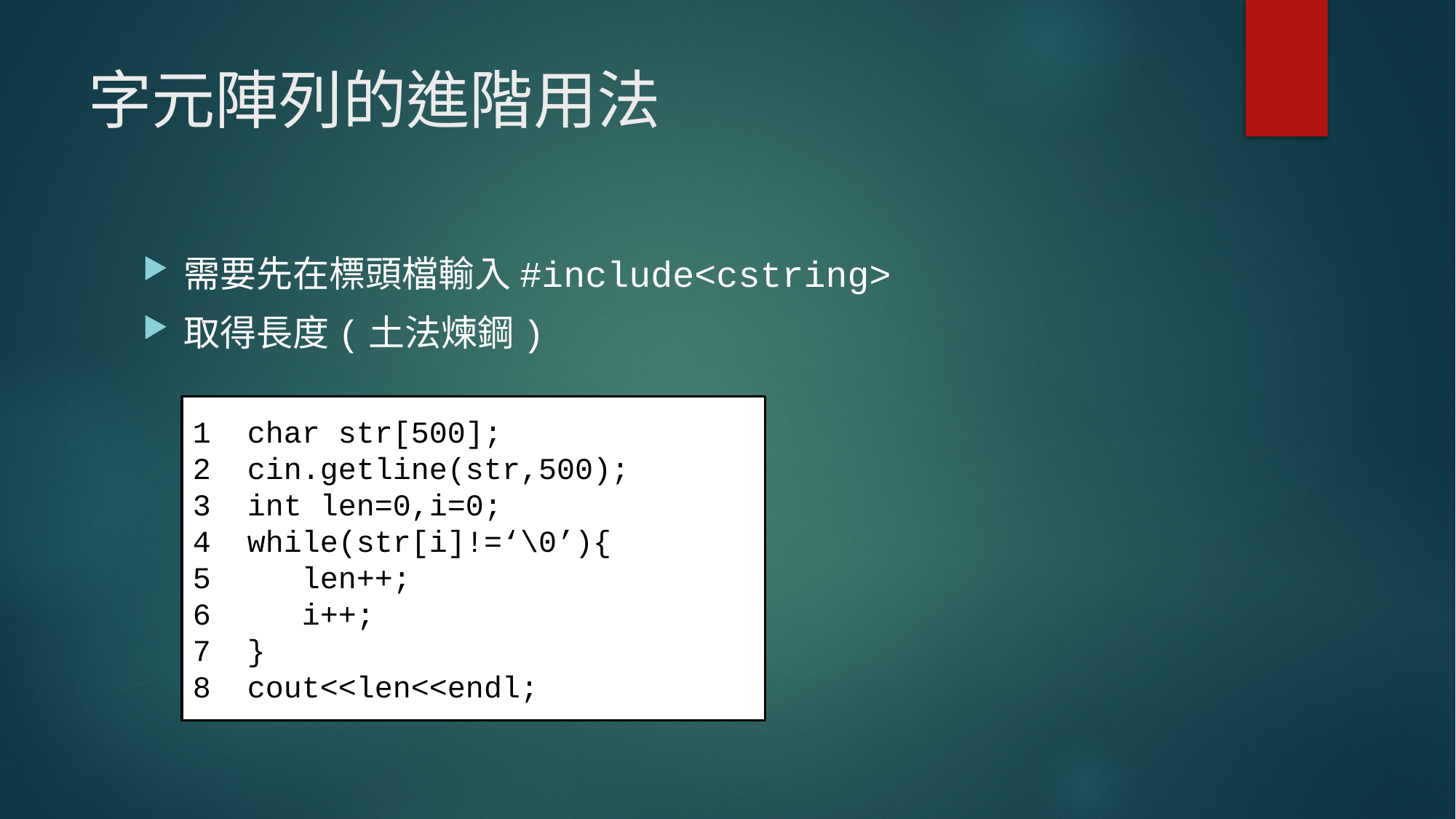

# 字元陣列的進階用法
需要先在標頭檔輸入#include<cstring>
取得長度(土法煉鋼)

char str[500];
cin.getline(str,500);
int len=0,i=0;
while(str[i]!=‘\0’){
   len++;
   i++;
}
cout<<len<<endl;